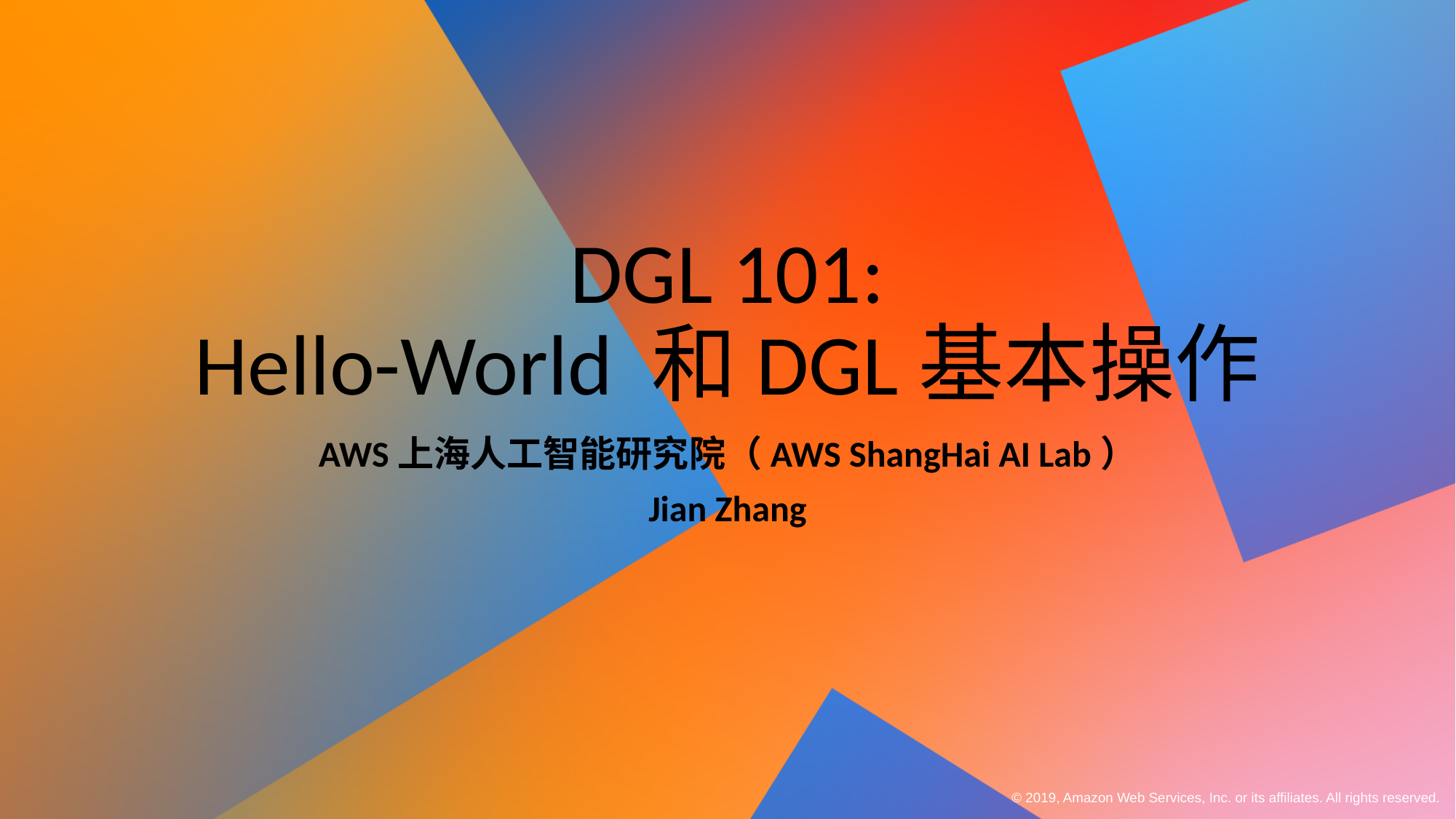

# DGL 101: Hello-World 和DGL基本操作
AWS上海人工智能研究院（AWS ShangHai AI Lab）
Jian Zhang